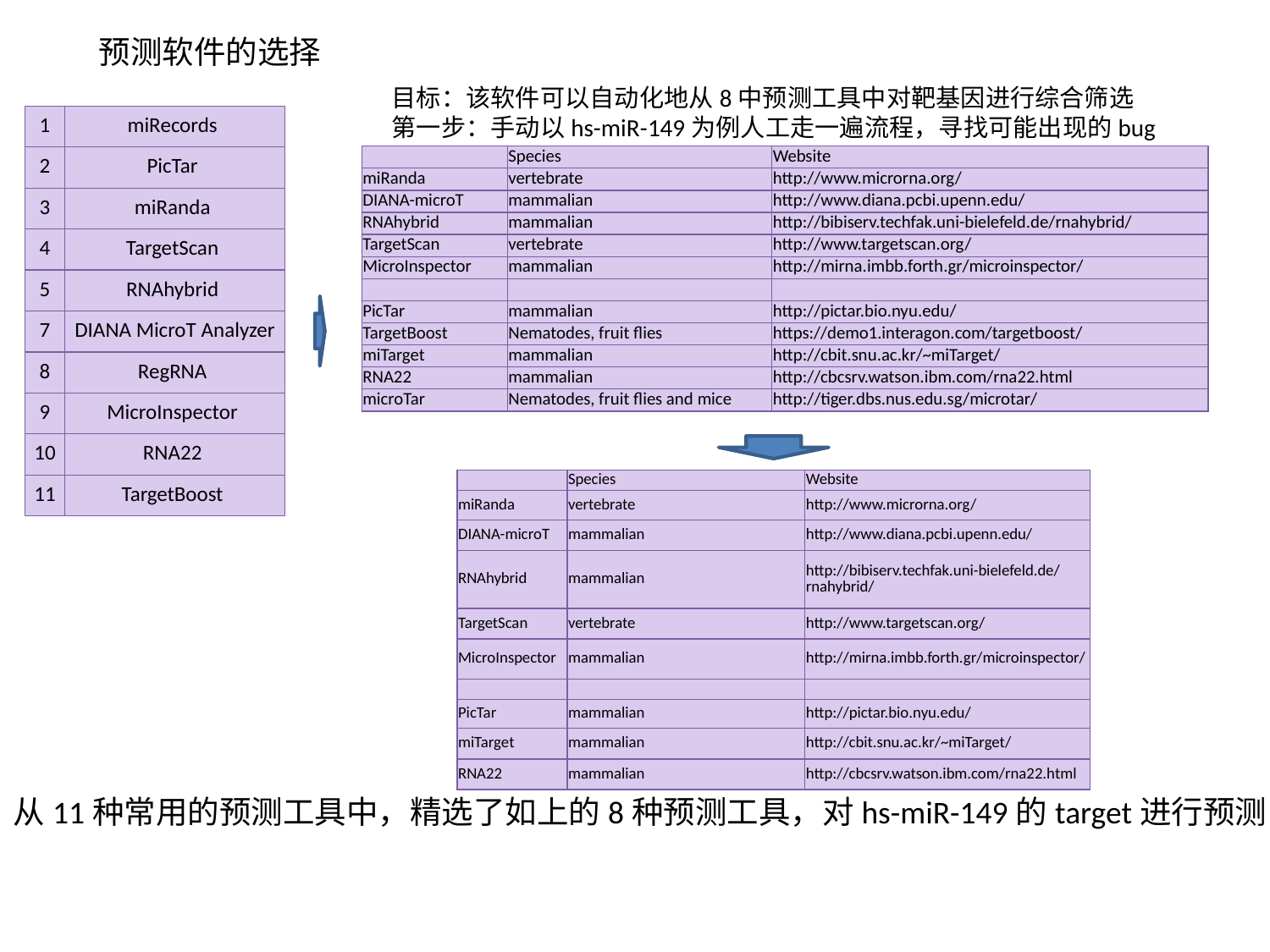

预测软件的选择
目标：该软件可以自动化地从8中预测工具中对靶基因进行综合筛选
第一步：手动以hs-miR-149为例人工走一遍流程，寻找可能出现的bug

| 1 | miRecords |
| --- | --- |
| 2 | PicTar |
| 3 | miRanda |
| 4 | TargetScan |
| 5 | RNAhybrid |
| 7 | DIANA MicroT Analyzer |
| 8 | RegRNA |
| 9 | MicroInspector |
| 10 | RNA22 |
| 11 | TargetBoost |
|  | Species | Website |
| --- | --- | --- |
| miRanda | vertebrate | http://www.microrna.org/ |
| DIANA-microT | mammalian | http://www.diana.pcbi.upenn.edu/ |
| RNAhybrid | mammalian | http://bibiserv.techfak.uni-bielefeld.de/rnahybrid/ |
| TargetScan | vertebrate | http://www.targetscan.org/ |
| MicroInspector | mammalian | http://mirna.imbb.forth.gr/microinspector/ |
|  |  |  |
| PicTar | mammalian | http://pictar.bio.nyu.edu/ |
| TargetBoost | Nematodes, fruit flies | https://demo1.interagon.com/targetboost/ |
| miTarget | mammalian | http://cbit.snu.ac.kr/~miTarget/ |
| RNA22 | mammalian | http://cbcsrv.watson.ibm.com/rna22.html |
| microTar | Nematodes, fruit flies and mice | http://tiger.dbs.nus.edu.sg/microtar/ |

|  | Species | Website |
| --- | --- | --- |
| miRanda | vertebrate | http://www.microrna.org/ |
| DIANA-microT | mammalian | http://www.diana.pcbi.upenn.edu/ |
| RNAhybrid | mammalian | http://bibiserv.techfak.uni-bielefeld.de/rnahybrid/ |
| TargetScan | vertebrate | http://www.targetscan.org/ |
| MicroInspector | mammalian | http://mirna.imbb.forth.gr/microinspector/ |
|  |  |  |
| PicTar | mammalian | http://pictar.bio.nyu.edu/ |
| miTarget | mammalian | http://cbit.snu.ac.kr/~miTarget/ |
| RNA22 | mammalian | http://cbcsrv.watson.ibm.com/rna22.html |
从11种常用的预测工具中，精选了如上的8种预测工具，对hs-miR-149的target进行预测